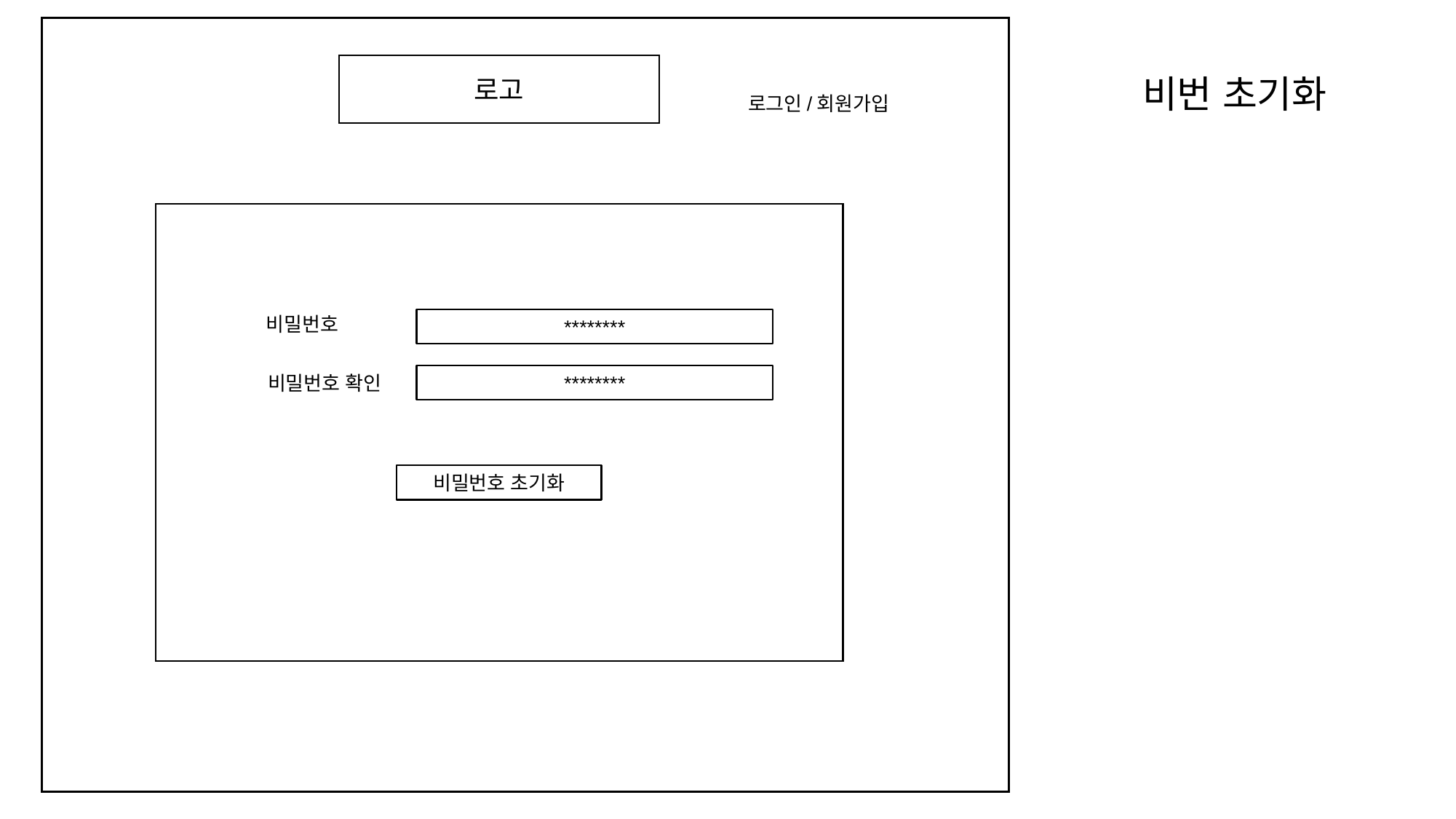

로고
# 비번 초기화
로그인/회원가입

비밀번호
********
비밀번호 확인
********
비밀번호 초기화